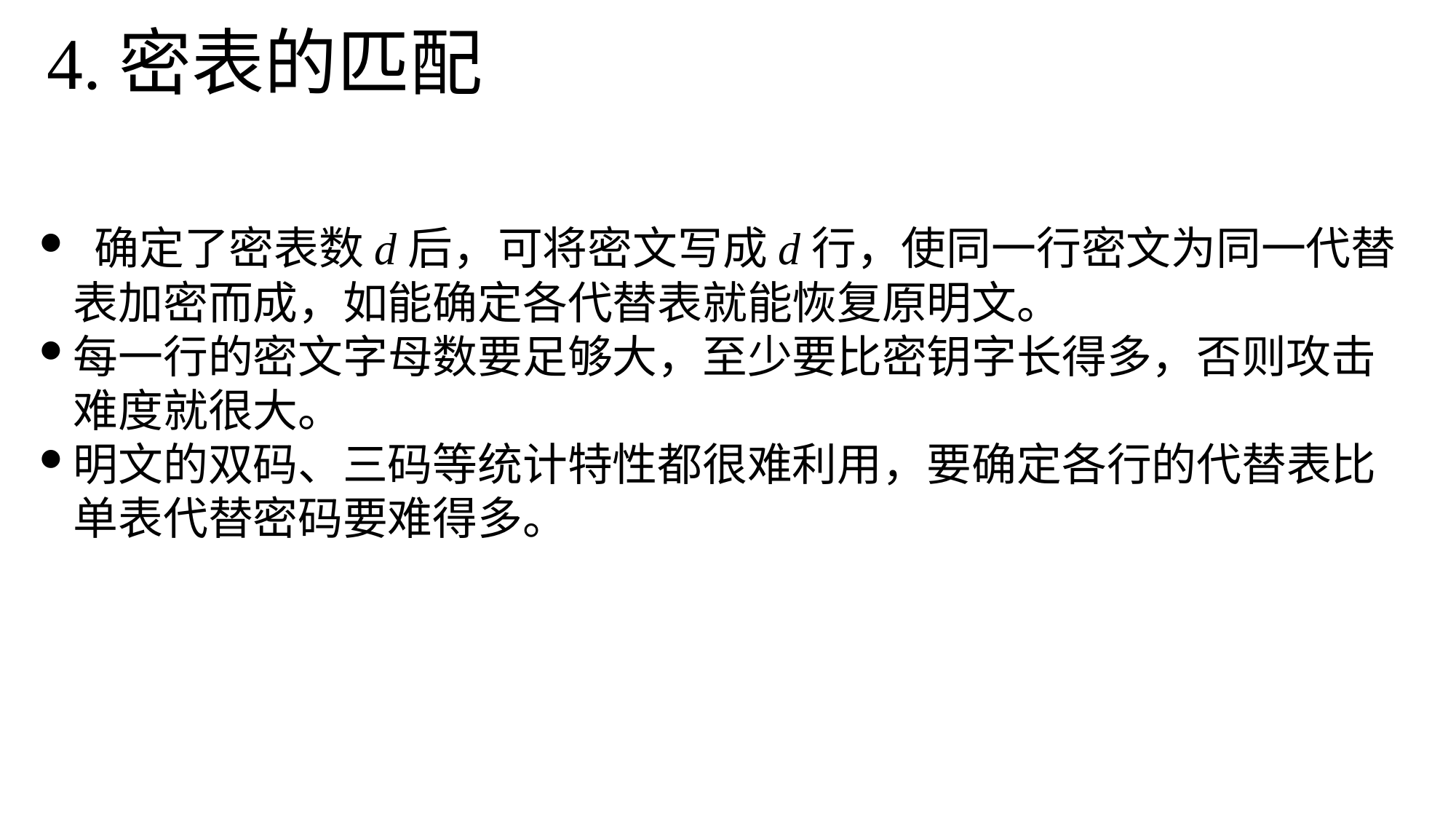

# 4.密表的匹配
 确定了密表数d后，可将密文写成d行，使同一行密文为同一代替表加密而成，如能确定各代替表就能恢复原明文。
每一行的密文字母数要足够大，至少要比密钥字长得多，否则攻击难度就很大。
明文的双码、三码等统计特性都很难利用，要确定各行的代替表比单表代替密码要难得多。